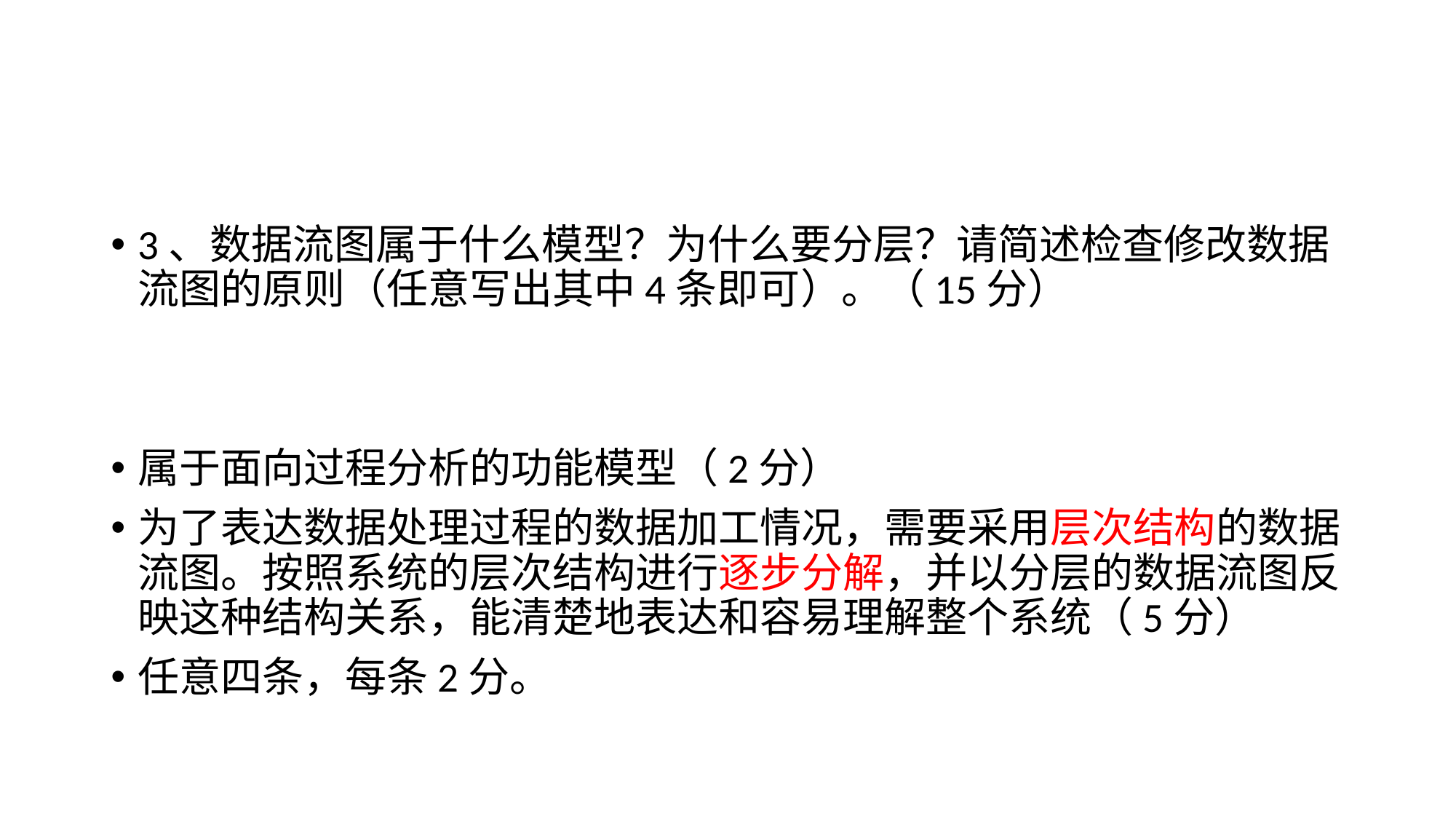

#
3、数据流图属于什么模型？为什么要分层？请简述检查修改数据流图的原则（任意写出其中4条即可）。（15分）

属于面向过程分析的功能模型（2分）
为了表达数据处理过程的数据加工情况，需要采用层次结构的数据流图。按照系统的层次结构进行逐步分解，并以分层的数据流图反映这种结构关系，能清楚地表达和容易理解整个系统（5分）
任意四条，每条2分。